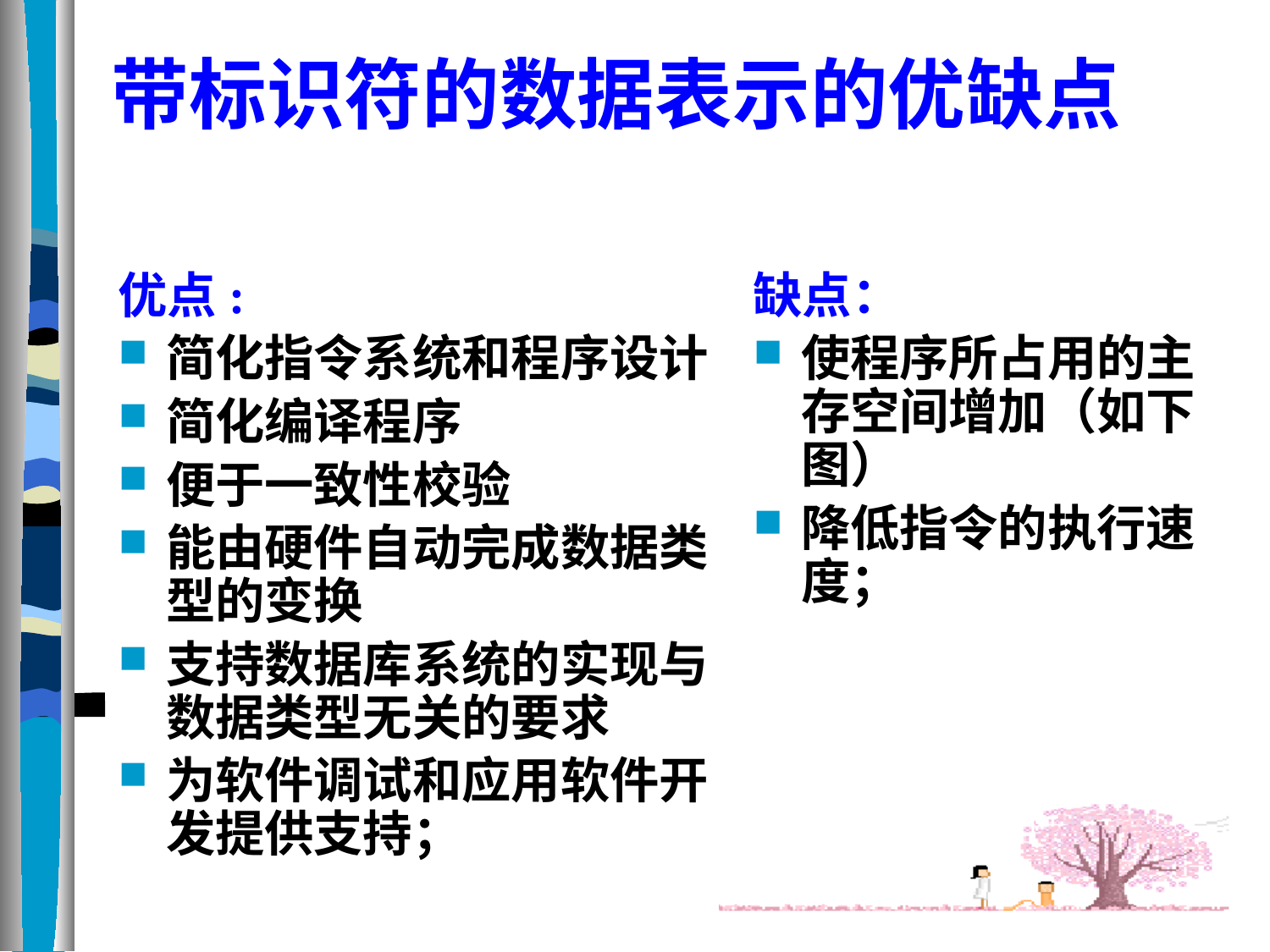

# 带标识符的数据表示的优缺点
优点:
简化指令系统和程序设计
简化编译程序
便于一致性校验
能由硬件自动完成数据类型的变换
支持数据库系统的实现与数据类型无关的要求
为软件调试和应用软件开发提供支持；
缺点：
使程序所占用的主存空间增加（如下图）
降低指令的执行速度；